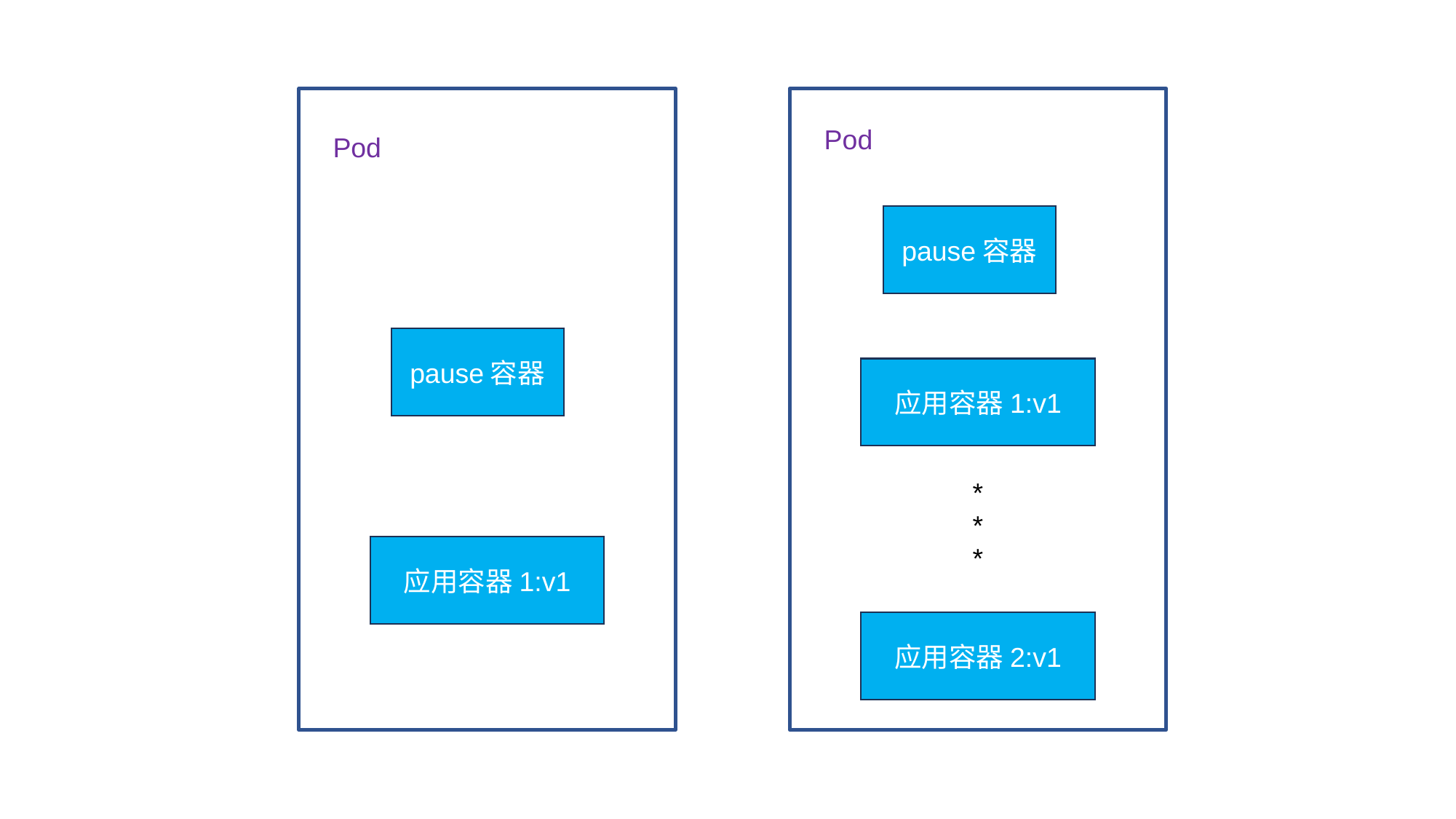

Pod
Pod
pause容器
pause容器
应用容器1:v1
*
*
*
应用容器1:v1
应用容器2:v1